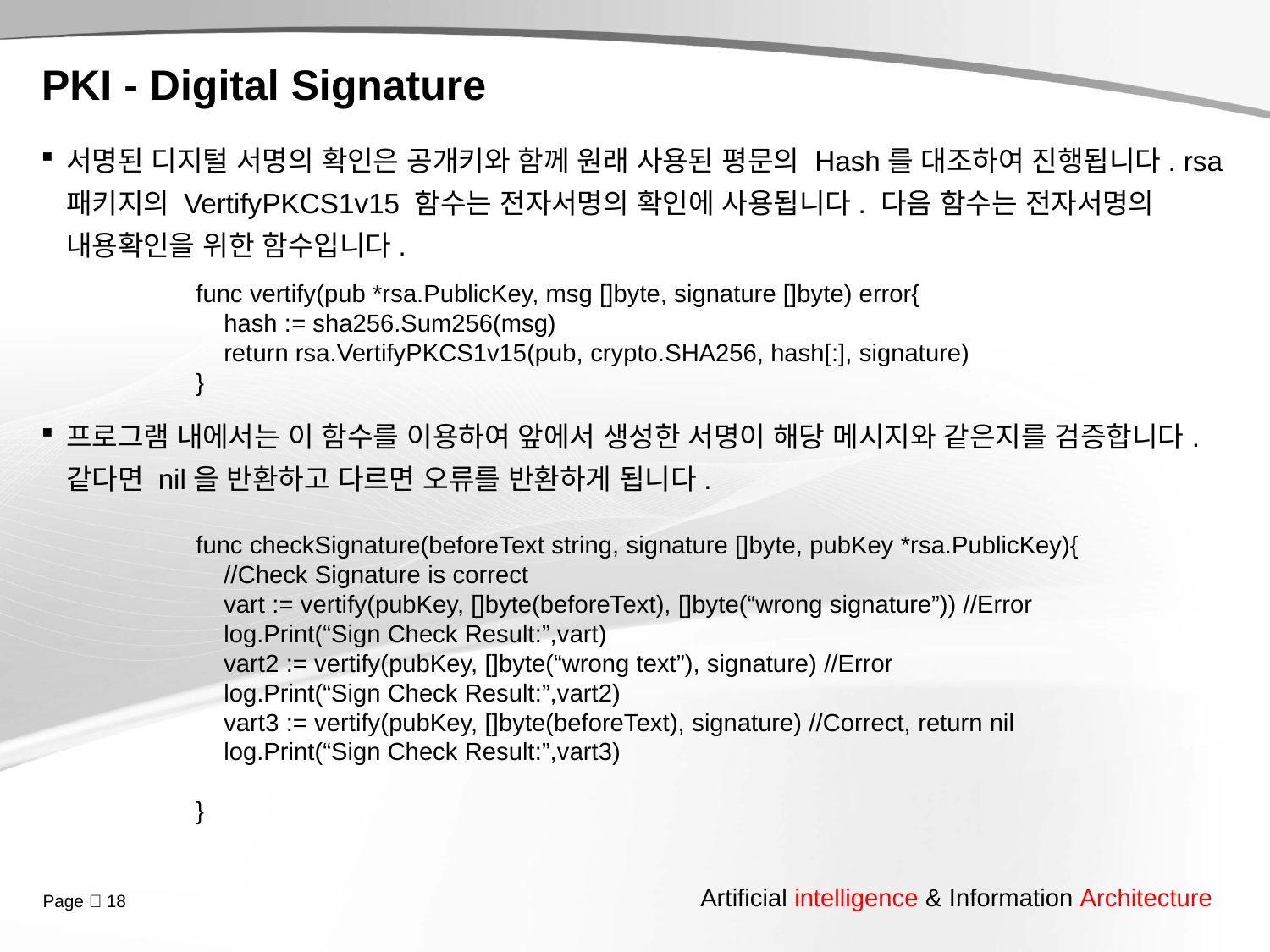

# PKI - Digital Signature
서명된 디지털 서명의 확인은 공개키와 함께 원래 사용된 평문의 Hash를 대조하여 진행됩니다. rsa 패키지의 VertifyPKCS1v15 함수는 전자서명의 확인에 사용됩니다. 다음 함수는 전자서명의 내용확인을 위한 함수입니다.

프로그램 내에서는 이 함수를 이용하여 앞에서 생성한 서명이 해당 메시지와 같은지를 검증합니다. 같다면 nil을 반환하고 다르면 오류를 반환하게 됩니다.
func vertify(pub *rsa.PublicKey, msg []byte, signature []byte) error{
    hash := sha256.Sum256(msg)
    return rsa.VertifyPKCS1v15(pub, crypto.SHA256, hash[:], signature)
}

func checkSignature(beforeText string, signature []byte, pubKey *rsa.PublicKey){
    //Check Signature is correct
    vart := vertify(pubKey, []byte(beforeText), []byte(“wrong signature”)) //Error
    log.Print(“Sign Check Result:”,vart)
    vart2 := vertify(pubKey, []byte(“wrong text”), signature) //Error
    log.Print(“Sign Check Result:”,vart2)
    vart3 := vertify(pubKey, []byte(beforeText), signature) //Correct, return nil
    log.Print(“Sign Check Result:”,vart3)

}